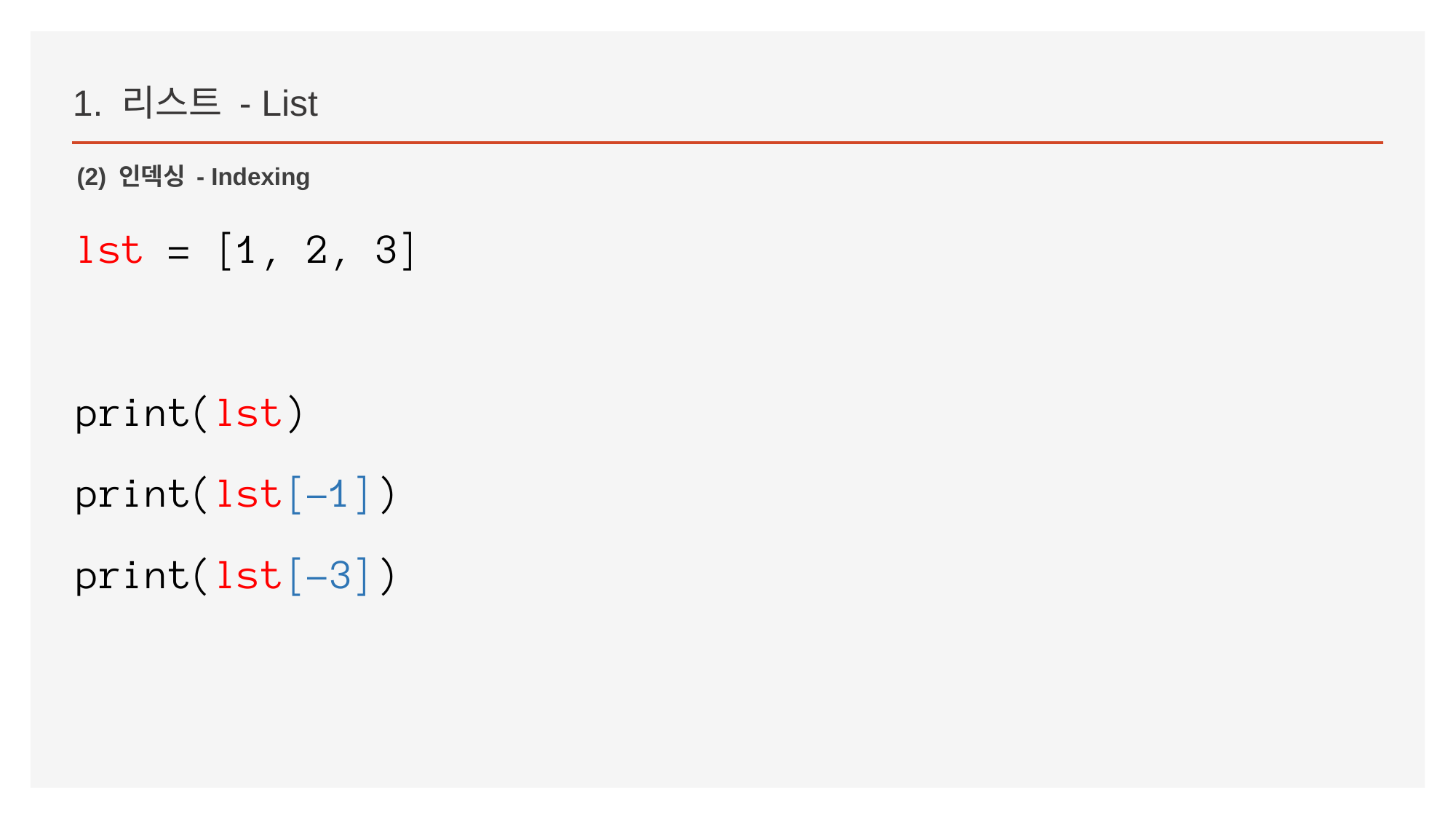

1. 리스트 - List
(2) 인덱싱 - Indexing
lst = [1, 2, 3]

print(lst)
print(lst[-1])
print(lst[-3])